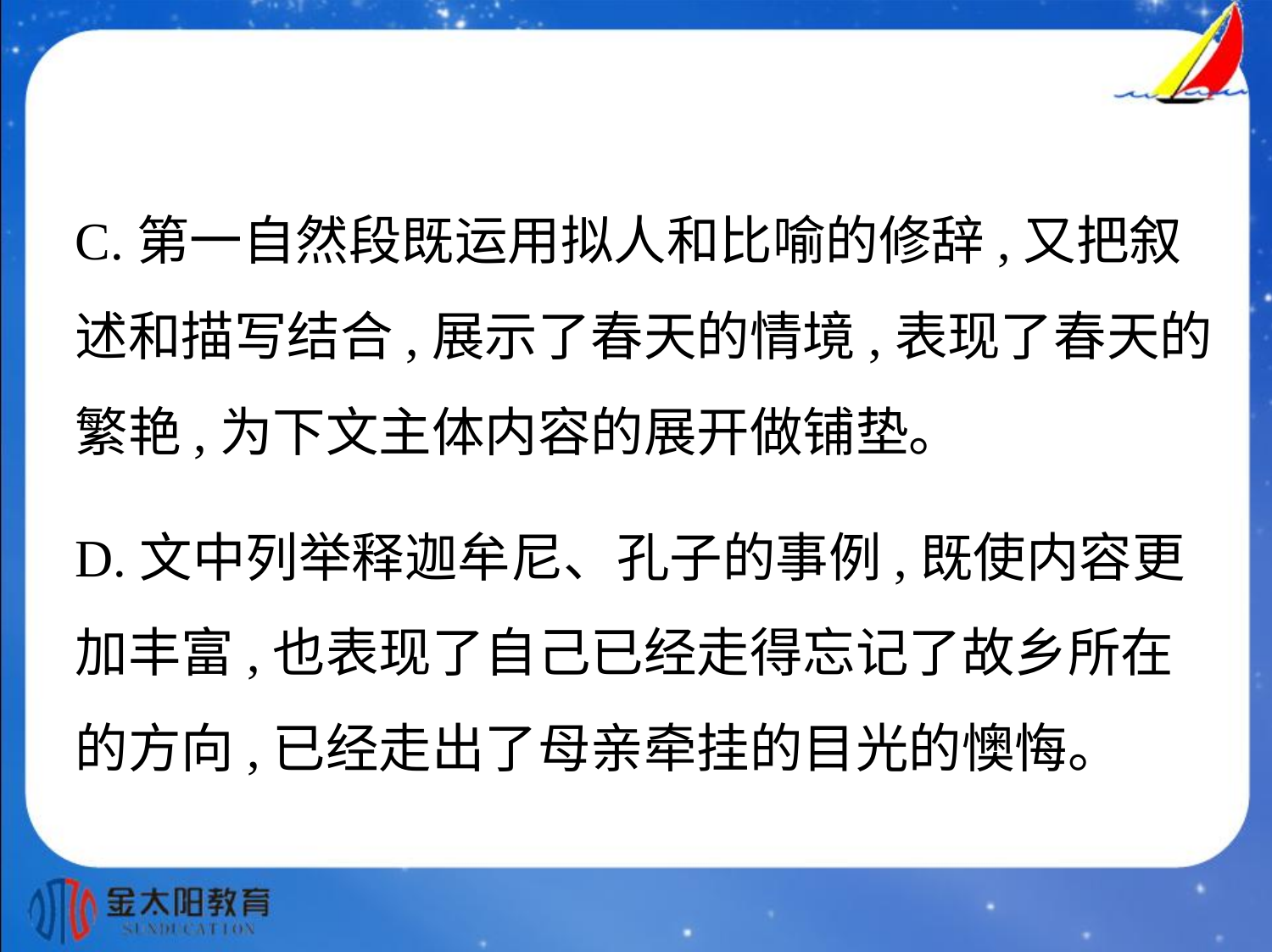

C.第一自然段既运用拟人和比喻的修辞,又把叙
述和描写结合,展示了春天的情境,表现了春天的
繁艳,为下文主体内容的展开做铺垫。
D.文中列举释迦牟尼、孔子的事例,既使内容更
加丰富,也表现了自己已经走得忘记了故乡所在
的方向,已经走出了母亲牵挂的目光的懊悔。